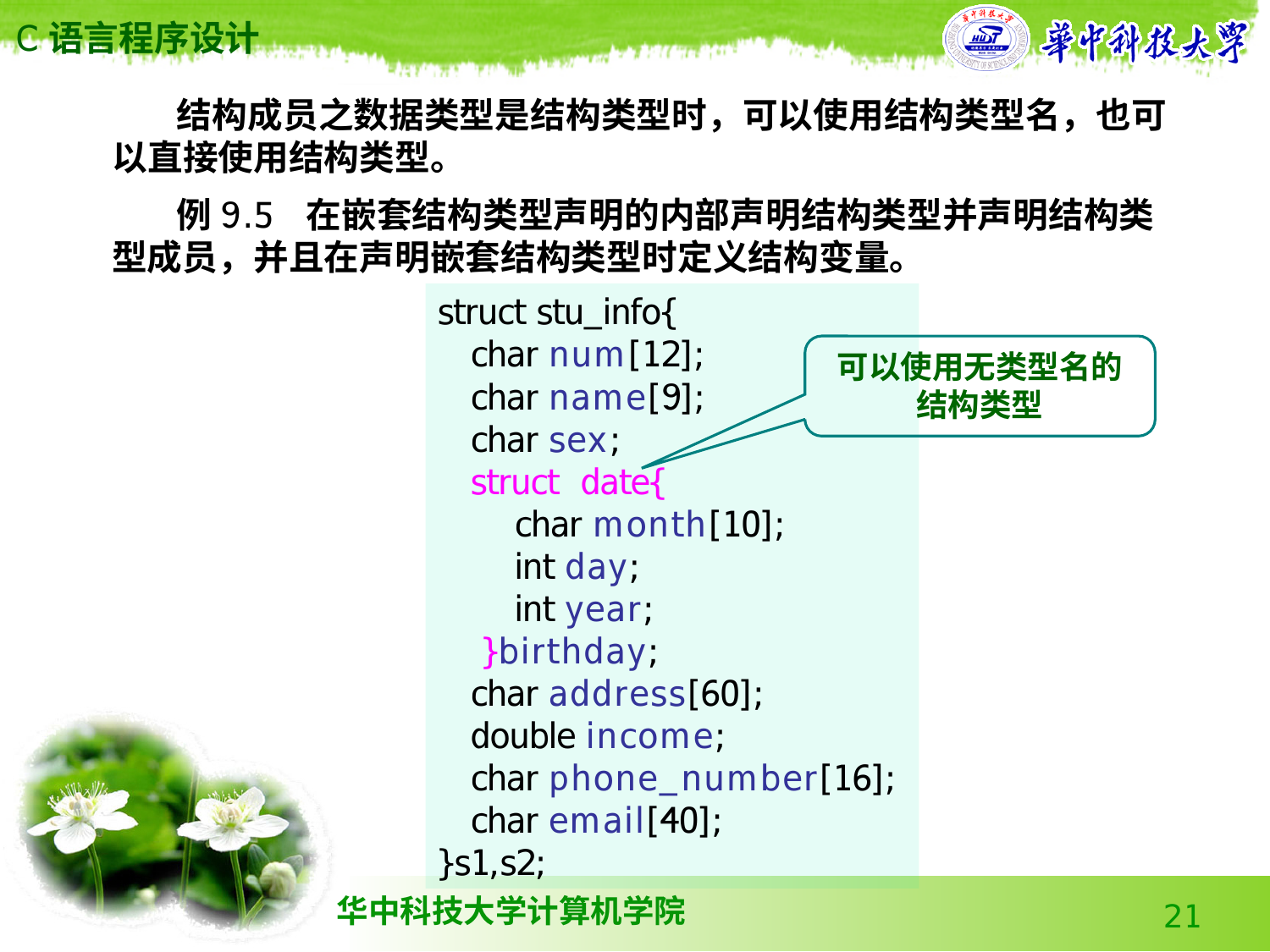

结构成员之数据类型是结构类型时，可以使用结构类型名，也可以直接使用结构类型。
       例9.5  在嵌套结构类型声明的内部声明结构类型并声明结构类型成员，并且在声明嵌套结构类型时定义结构变量。
struct stu_info{
   char num[12];
   char name[9];
   char sex;
   struct  date{
       char month[10];
       int day;
       int year;
    }birthday;
   char address[60];
   double income;
   char phone_number[16];
   char email[40];
}s1,s2;
可以使用无类型名的结构类型
21